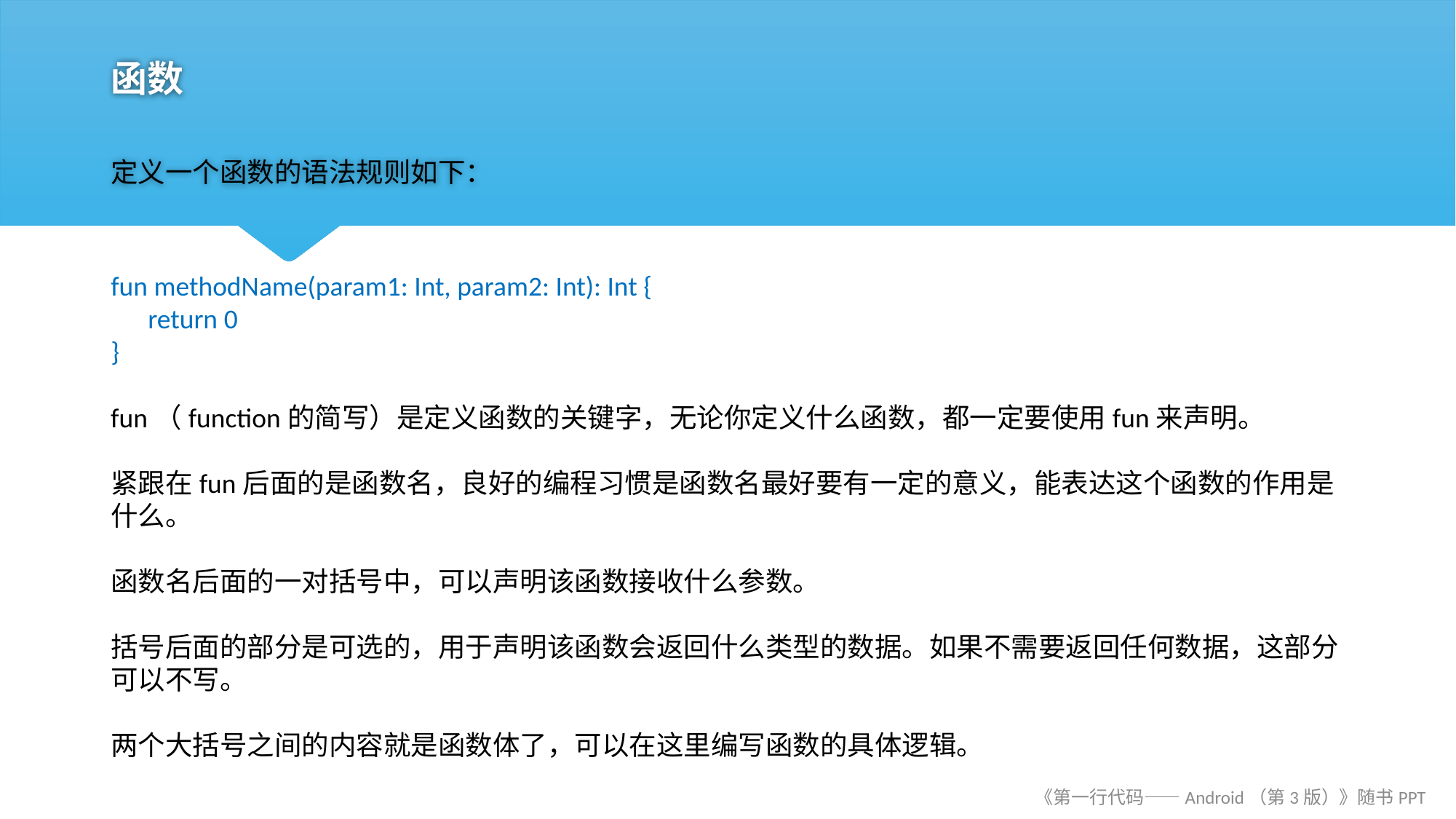

# 函数
定义一个函数的语法规则如下：
fun methodName(param1: Int, param2: Int): Int {
      return 0
}
fun（function的简写）是定义函数的关键字，无论你定义什么函数，都一定要使用fun来声明。

紧跟在fun后面的是函数名，良好的编程习惯是函数名最好要有一定的意义，能表达这个函数的作用是什么。

函数名后面的一对括号中，可以声明该函数接收什么参数。

括号后面的部分是可选的，用于声明该函数会返回什么类型的数据。如果不需要返回任何数据，这部分可以不写。

两个大括号之间的内容就是函数体了，可以在这里编写函数的具体逻辑。